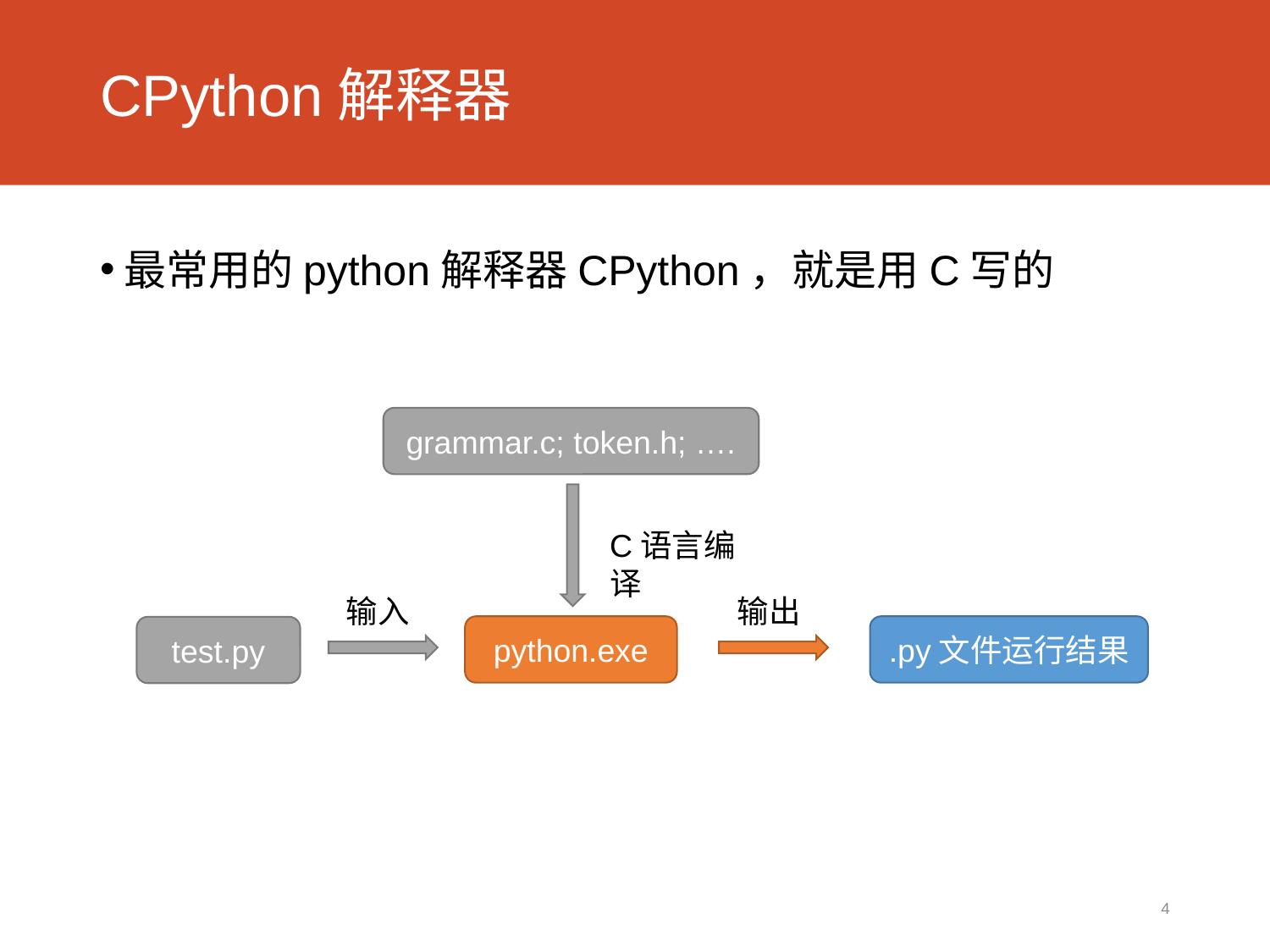

# CPython解释器
最常用的python解释器CPython，就是用C写的

grammar.c; token.h; ….

C语言编译
输入
输出
.py文件运行结果
python.exe
test.py

4